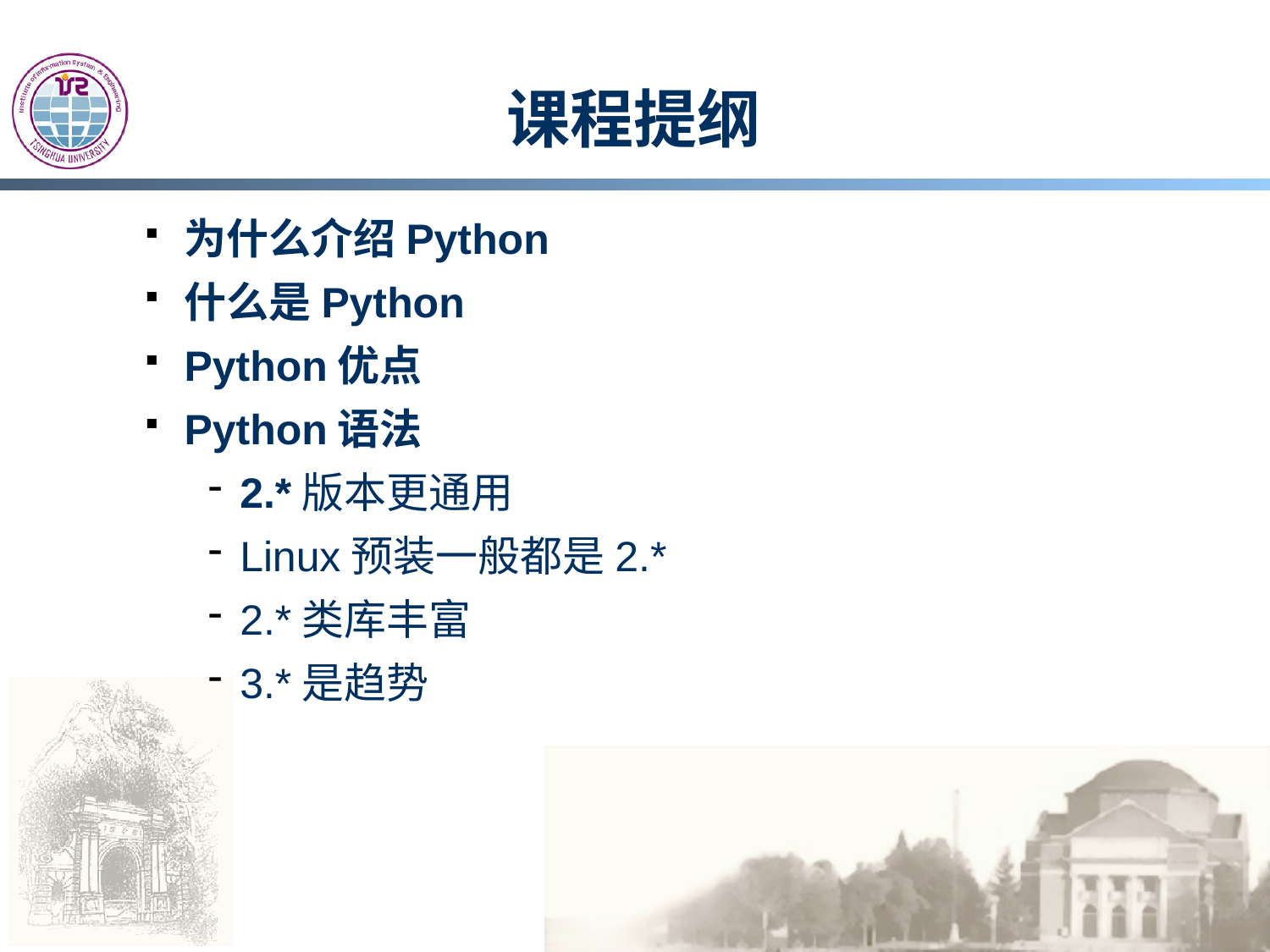

# 课程提纲
为什么介绍Python
什么是Python
Python优点
Python语法
2.*版本更通用
Linux预装一般都是2.*
2.*类库丰富
3.*是趋势